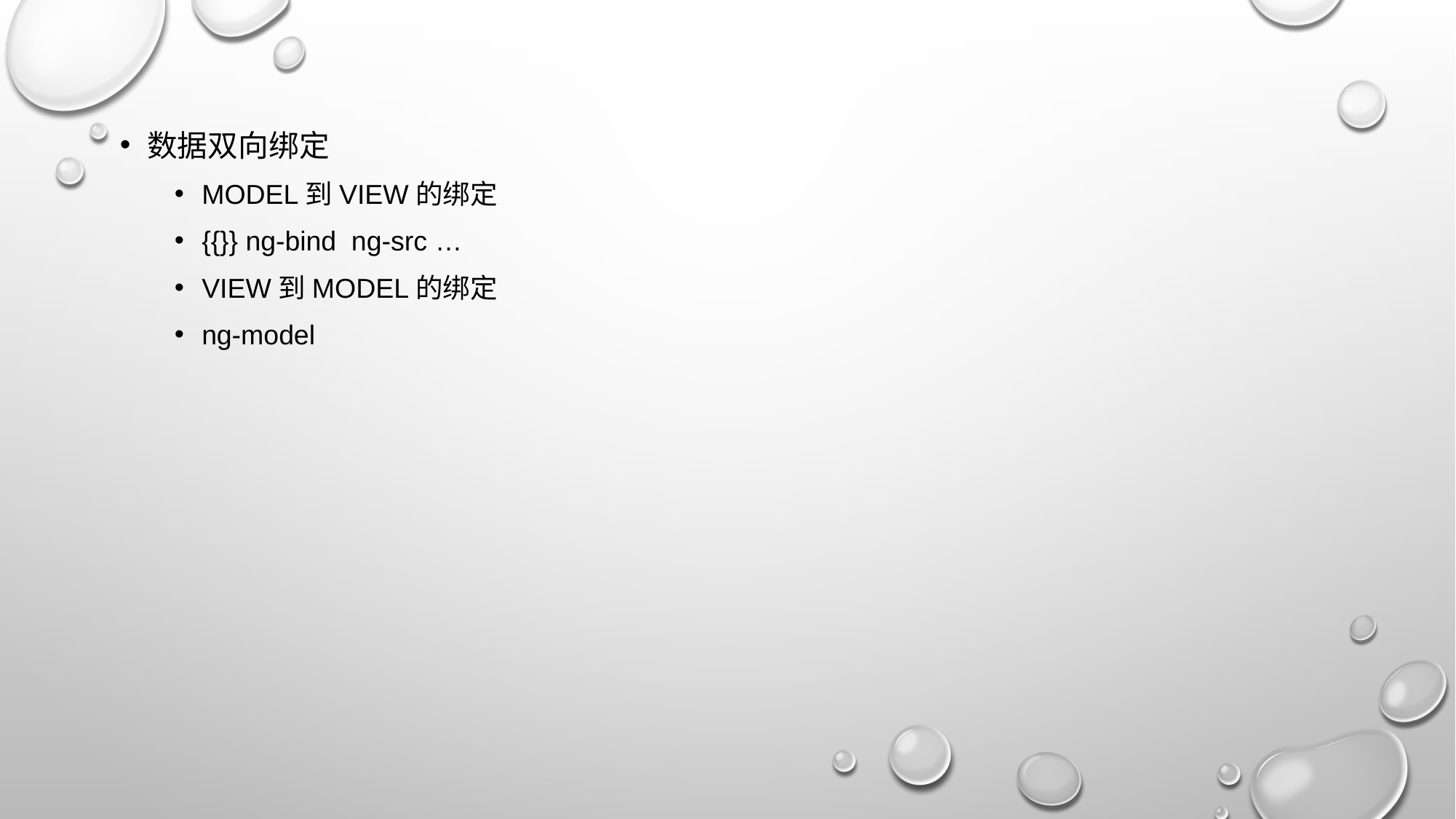

数据双向绑定
model到view的绑定
{{}} ng-bind  ng-src …
view到model的绑定
ng-model